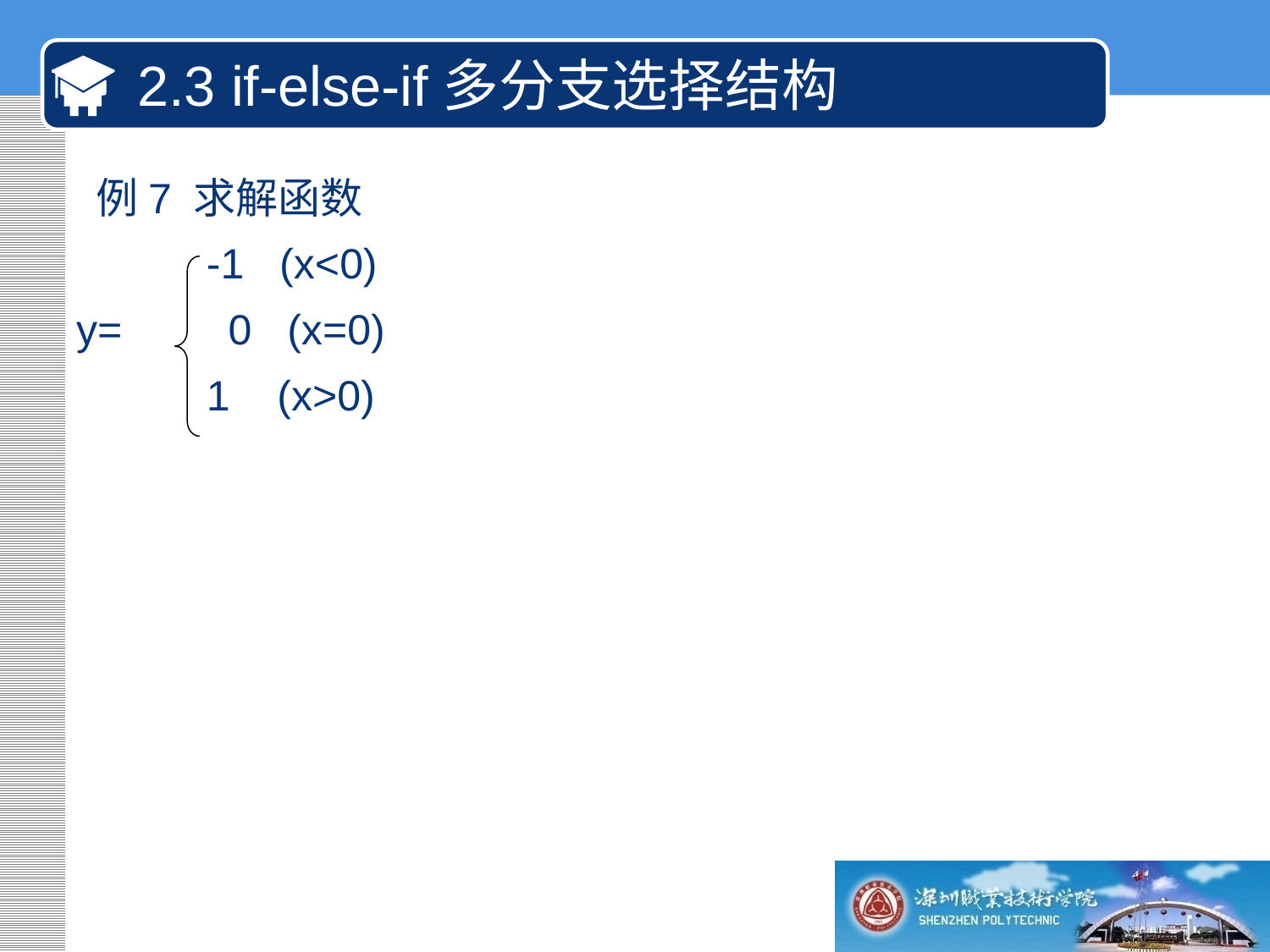

# 2.3 if-else-if多分支选择结构
 例7 求解函数
           -1   (x<0)
y=         0   (x=0)
           1    (x>0)